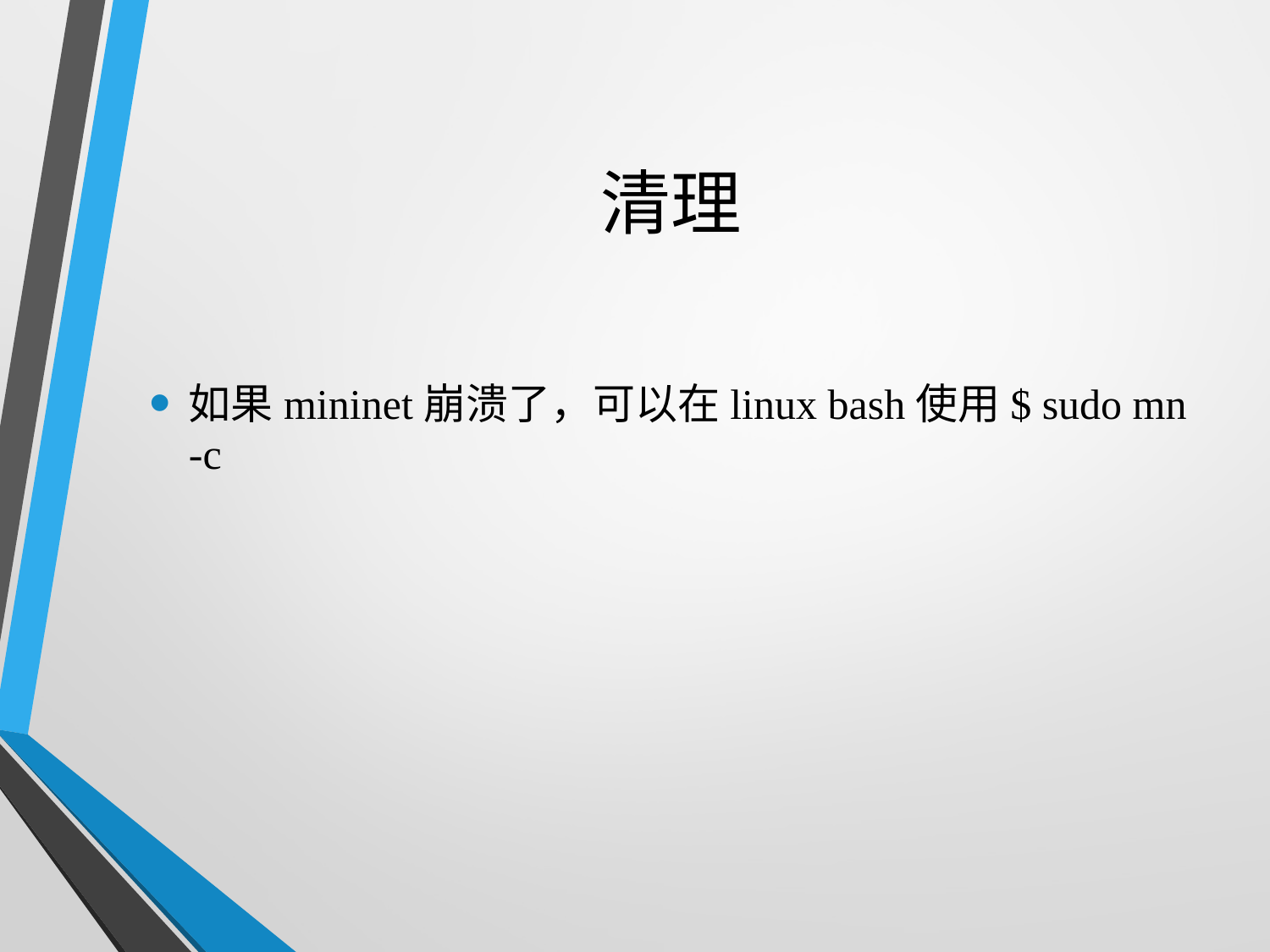

# 清理
如果mininet崩溃了，可以在linux bash使用$ sudo mn -c